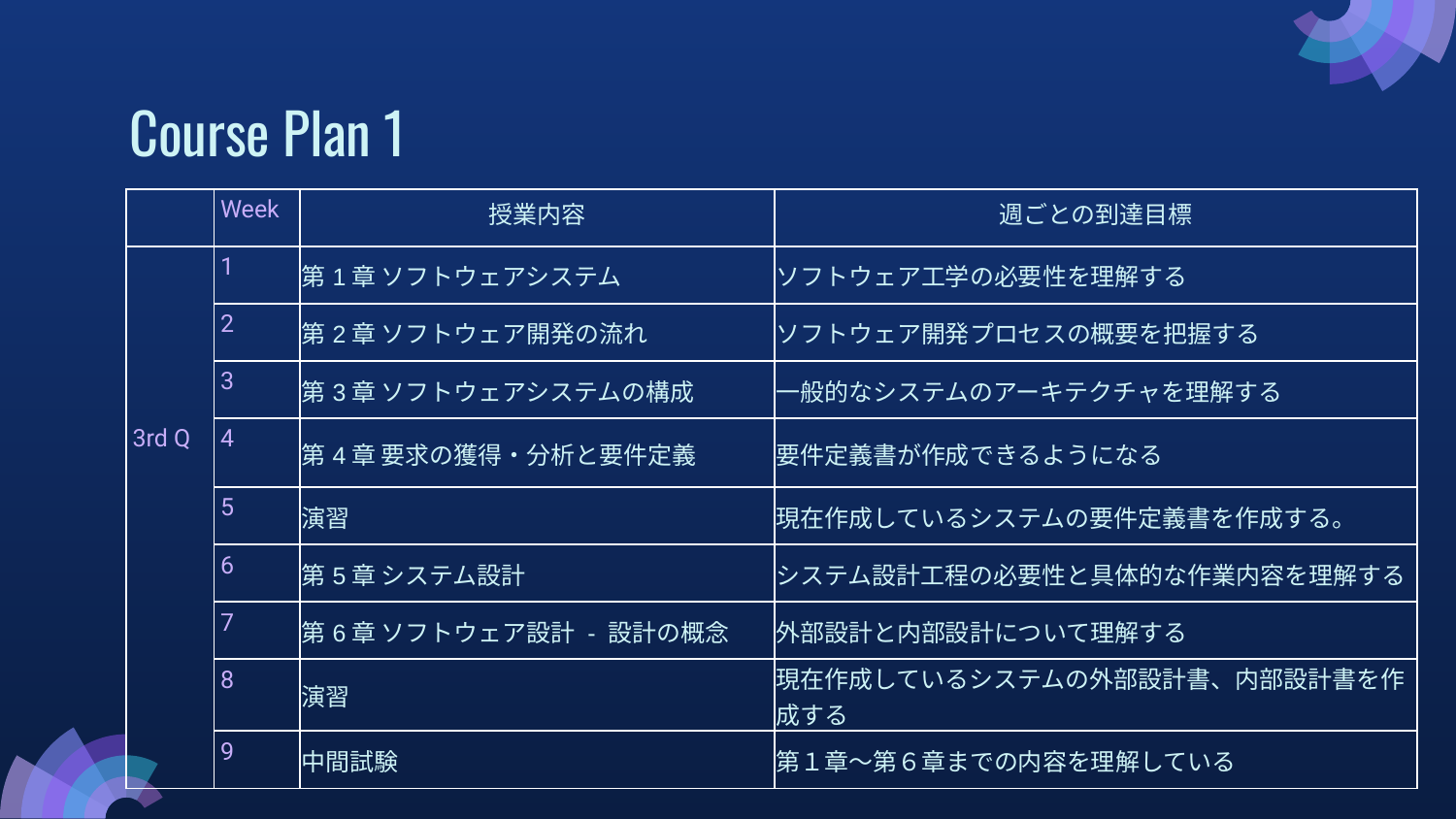

# Course Plan 1
|  | Week | 授業内容 | 週ごとの到達目標 |
| --- | --- | --- | --- |
|  | 1 | 第1章 ソフトウェアシステム | ソフトウェア工学の必要性を理解する |
|  | 2 | 第2章 ソフトウェア開発の流れ | ソフトウェア開発プロセスの概要を把握する |
|  | 3 | 第3章 ソフトウェアシステムの構成 | 一般的なシステムのアーキテクチャを理解する |
| 3rd Q | 4 | 第4章 要求の獲得・分析と要件定義 | 要件定義書が作成できるようになる |
|  | 5 | 演習 | 現在作成しているシステムの要件定義書を作成する。 |
|  | 6 | 第5章 システム設計 | システム設計工程の必要性と具体的な作業内容を理解する |
|  | 7 | 第6章 ソフトウェア設計 - 設計の概念 | 外部設計と内部設計について理解する |
|  | 8 | 演習 | 現在作成しているシステムの外部設計書、内部設計書を作成する |
|  | 9 | 中間試験 | 第１章〜第６章までの内容を理解している |